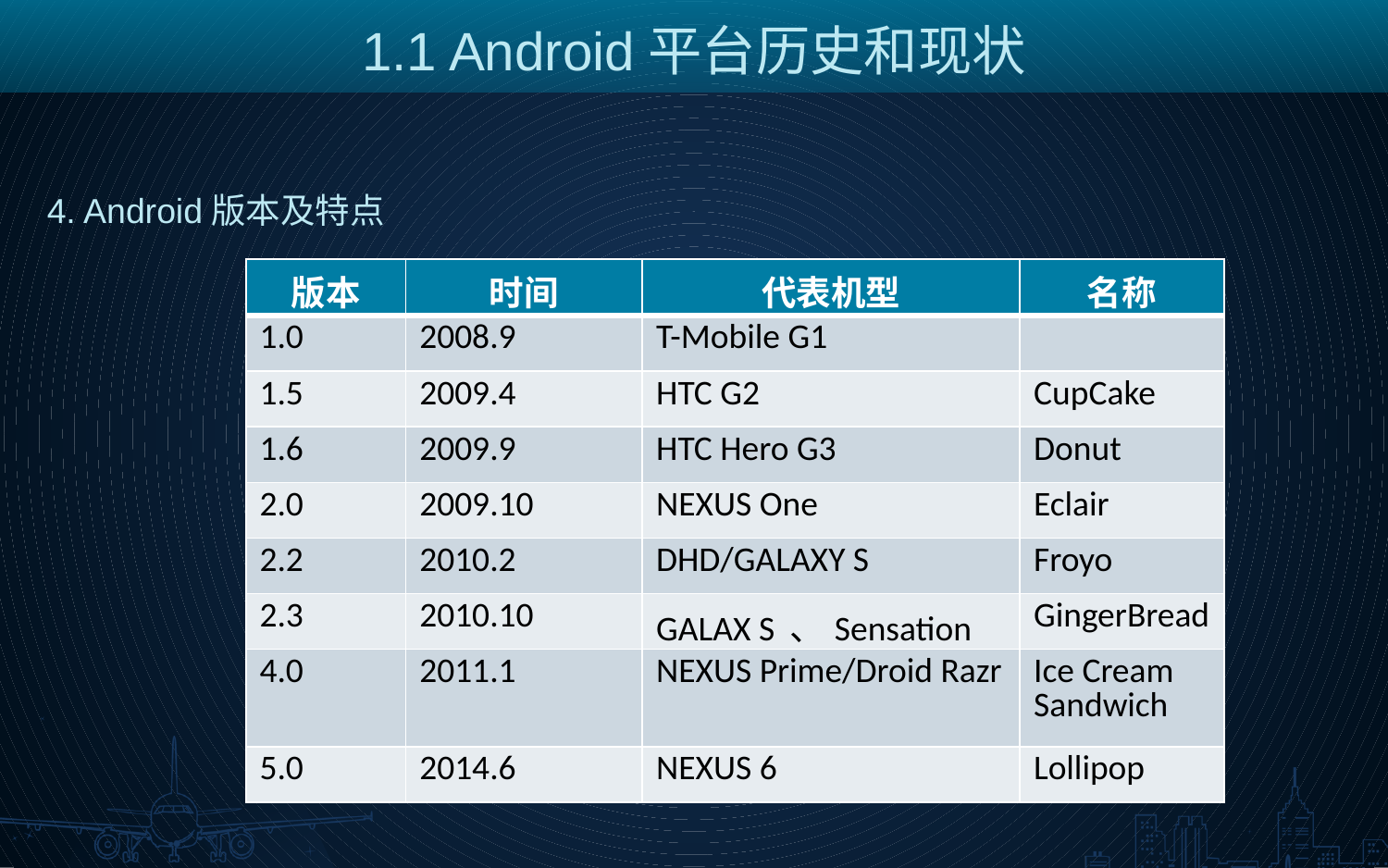

1.1 Android平台历史和现状
4. Android版本及特点
| 版本 | 时间 | 代表机型 | 名称 |
| --- | --- | --- | --- |
| 1.0 | 2008.9 | T-Mobile G1 |  |
| 1.5 | 2009.4 | HTC G2 | CupCake |
| 1.6 | 2009.9 | HTC Hero G3 | Donut |
| 2.0 | 2009.10 | NEXUS One | Eclair |
| 2.2 | 2010.2 | DHD/GALAXY S | Froyo |
| 2.3 | 2010.10 | GALAX S 、Sensation | GingerBread |
| 4.0 | 2011.1 | NEXUS Prime/Droid Razr | Ice Cream Sandwich |
| 5.0 | 2014.6 | NEXUS 6 | Lollipop |